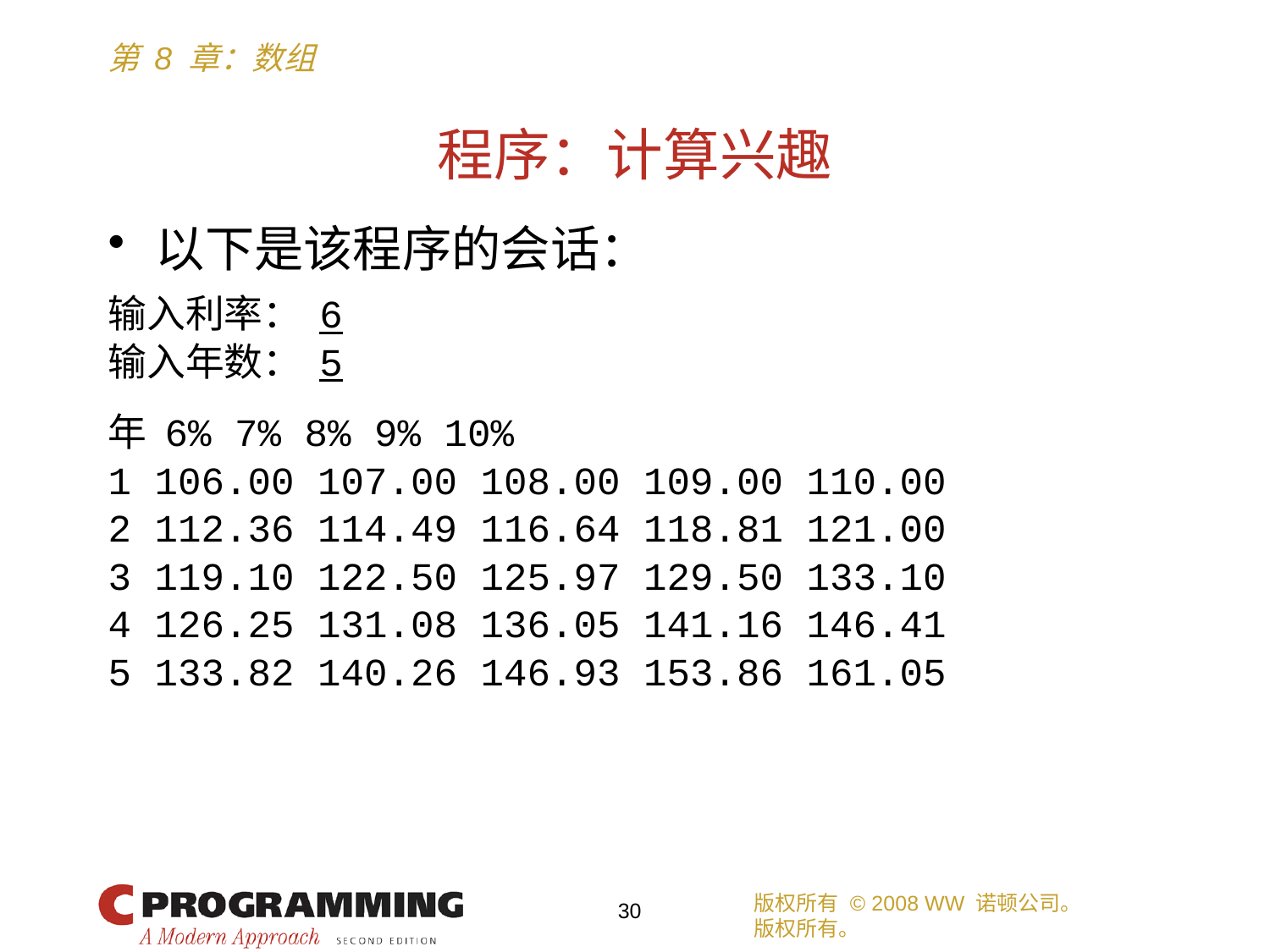

# 程序：计算兴趣
以下是该程序的会话：
输入利率： 6
输入年数： 5

年 6% 7% 8% 9% 10%
1 106.00 107.00 108.00 109.00 110.00
2 112.36 114.49 116.64 118.81 121.00
3 119.10 122.50 125.97 129.50 133.10
4 126.25 131.08 136.05 141.16 146.41
5 133.82 140.26 146.93 153.86 161.05
版权所有 © 2008 WW 诺顿公司。
版权所有。
30